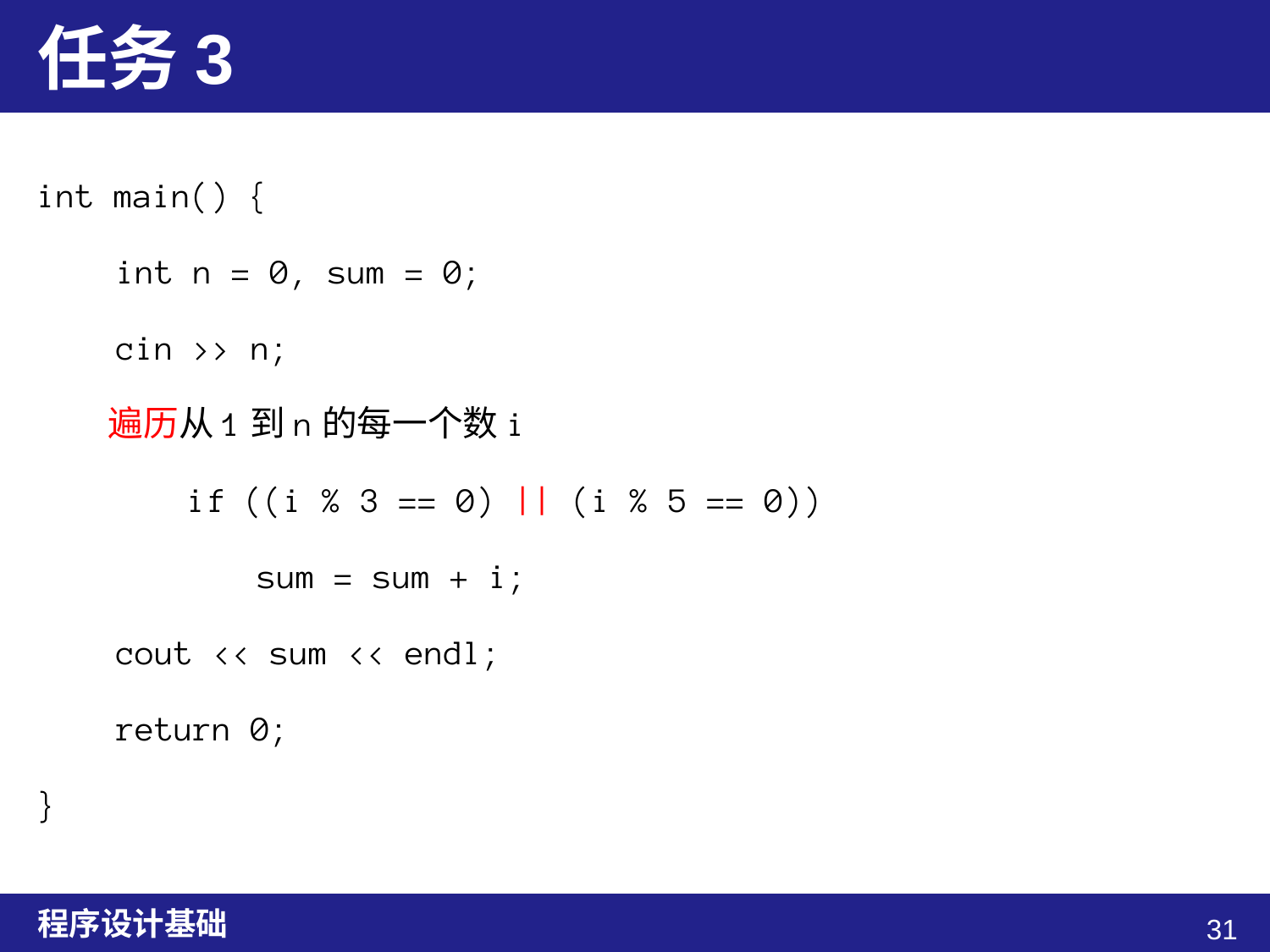

# 任务3
int main() {
　　int n = 0, sum = 0;
　　cin >> n;
　　遍历从1到n的每一个数i
　　　　if ((i % 3 == 0) || (i % 5 == 0))
　　　　　　sum = sum + i;
　　cout << sum << endl;
　　return 0;
}